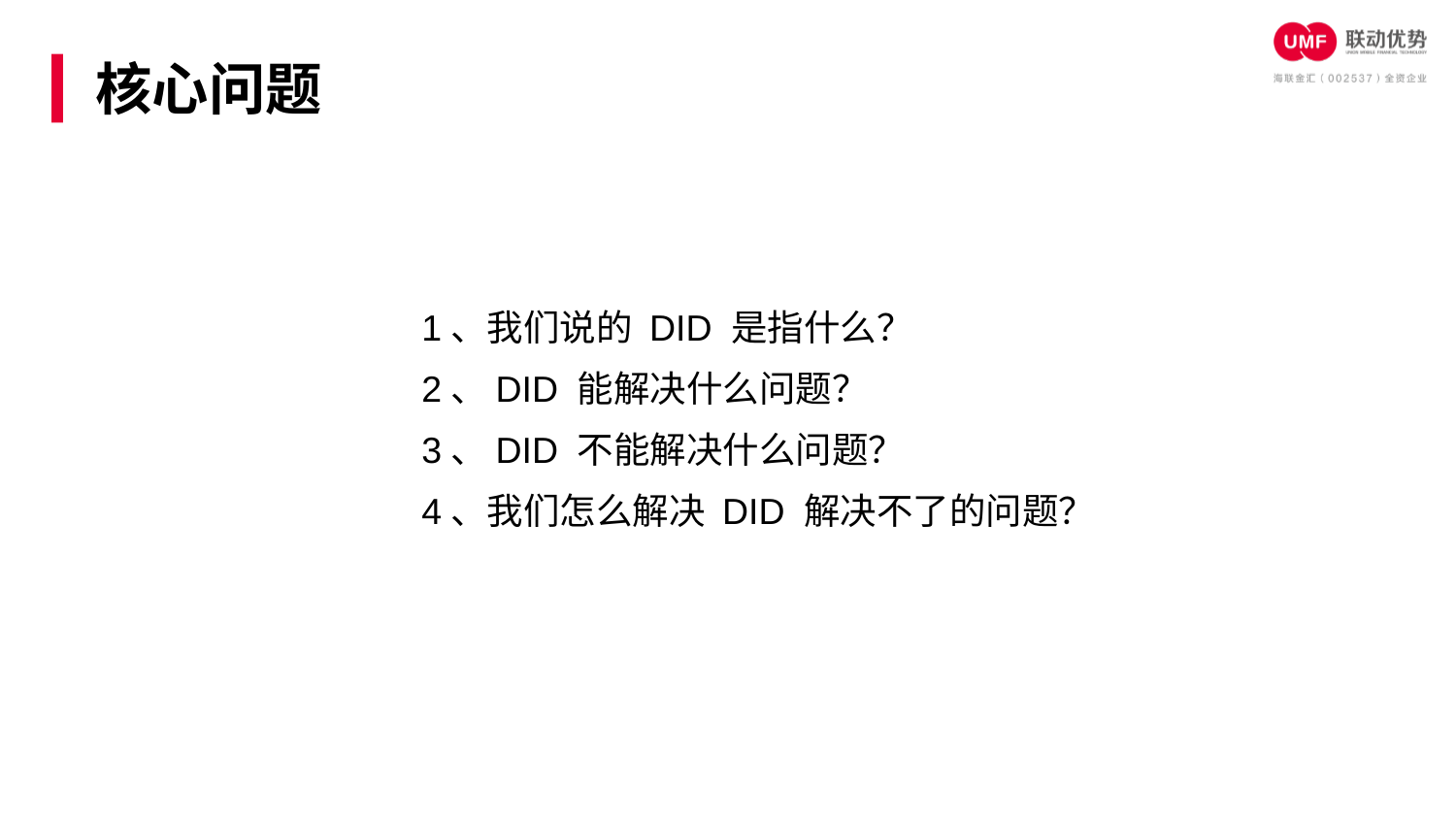

核心问题
1、我们说的 DID 是指什么？
2、DID 能解决什么问题？
3、DID 不能解决什么问题？
4、我们怎么解决 DID 解决不了的问题？